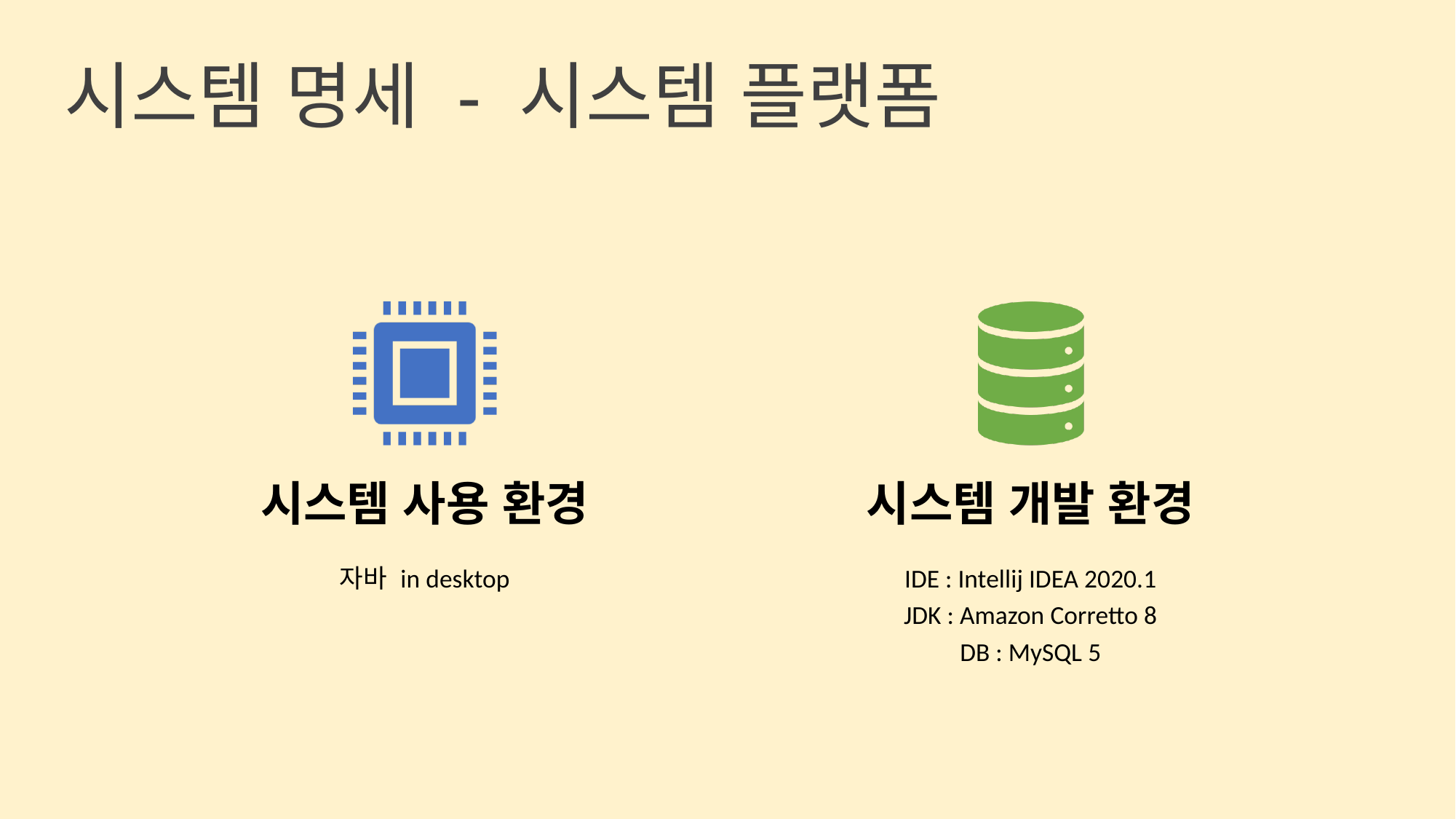

시스템 명세 - 시스템 플랫폼
시스템 사용 환경
자바 in desktop
시스템 개발 환경
IDE : Intellij IDEA 2020.1
JDK : Amazon Corretto 8
DB : MySQL 5